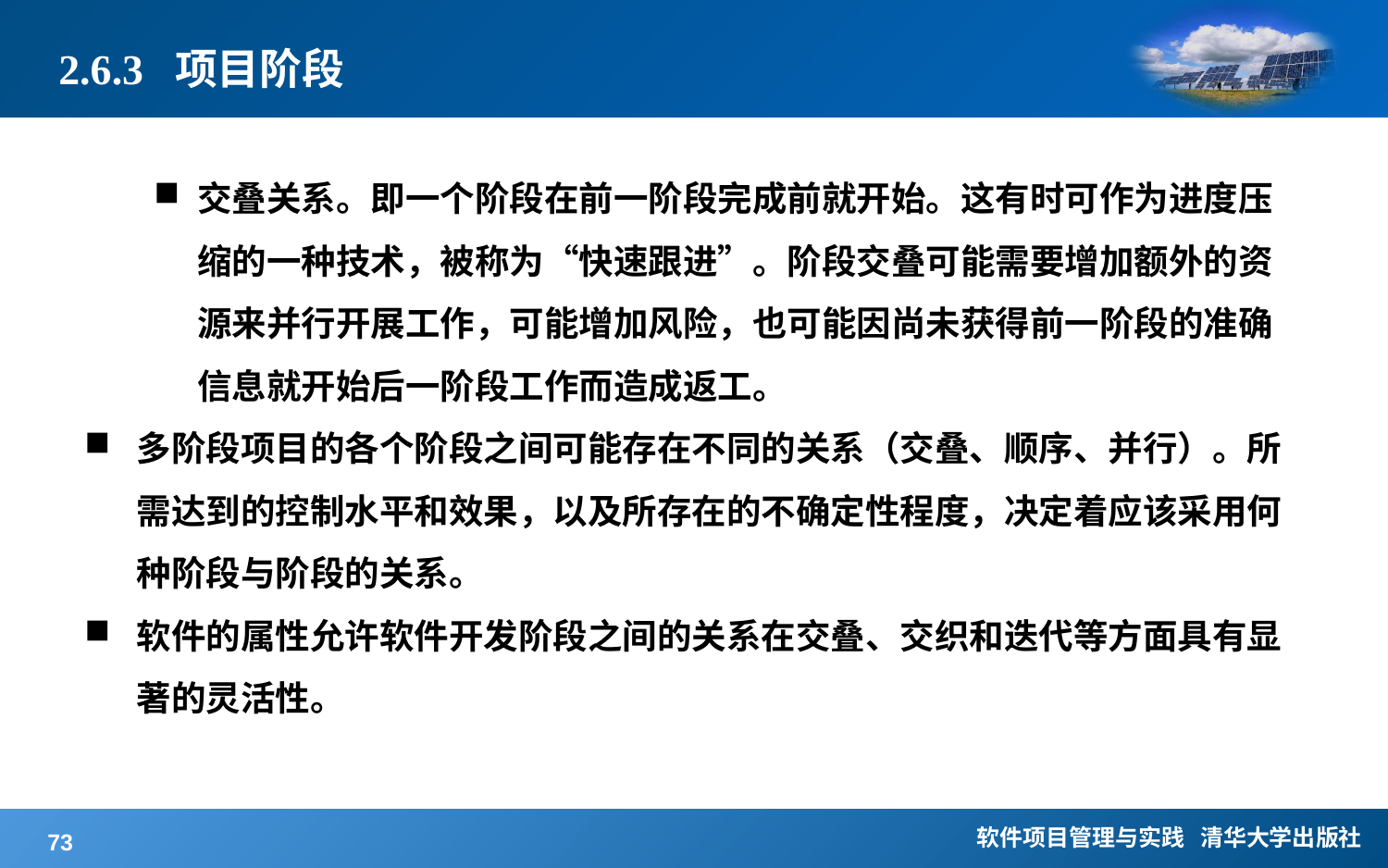

# 2.6.3  项目阶段
交叠关系。即一个阶段在前一阶段完成前就开始。这有时可作为进度压缩的一种技术，被称为“快速跟进”。阶段交叠可能需要增加额外的资源来并行开展工作，可能增加风险，也可能因尚未获得前一阶段的准确信息就开始后一阶段工作而造成返工。
多阶段项目的各个阶段之间可能存在不同的关系（交叠、顺序、并行）。所需达到的控制水平和效果，以及所存在的不确定性程度，决定着应该采用何种阶段与阶段的关系。
软件的属性允许软件开发阶段之间的关系在交叠、交织和迭代等方面具有显著的灵活性。